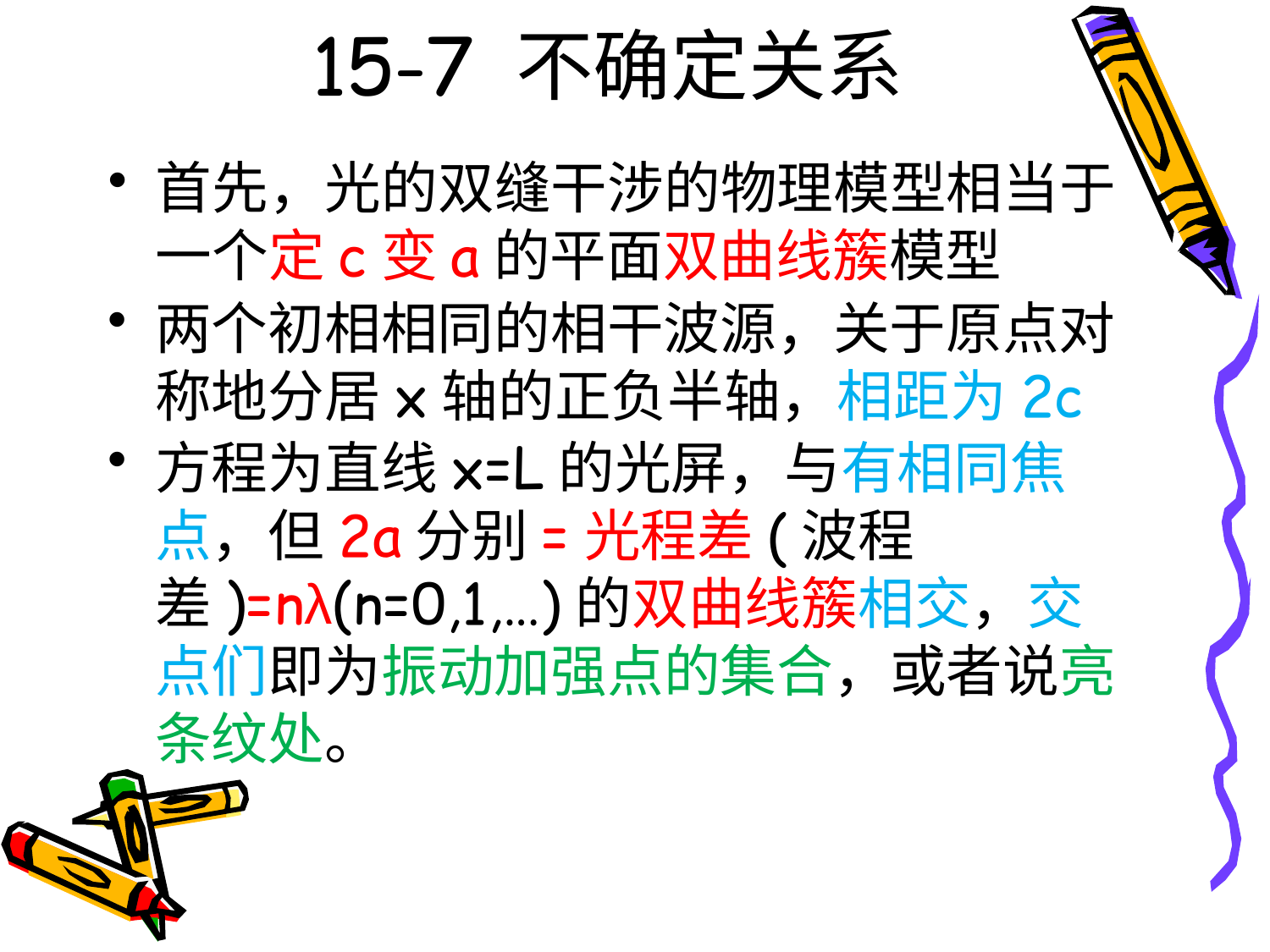

# 15-7 不确定关系
首先，光的双缝干涉的物理模型相当于一个定c变a的平面双曲线簇模型
两个初相相同的相干波源，关于原点对称地分居x轴的正负半轴，相距为2c
方程为直线x=L的光屏，与有相同焦点，但2a分别=光程差(波程差)=nλ(n=0,1,…)的双曲线簇相交，交点们即为振动加强点的集合，或者说亮条纹处。